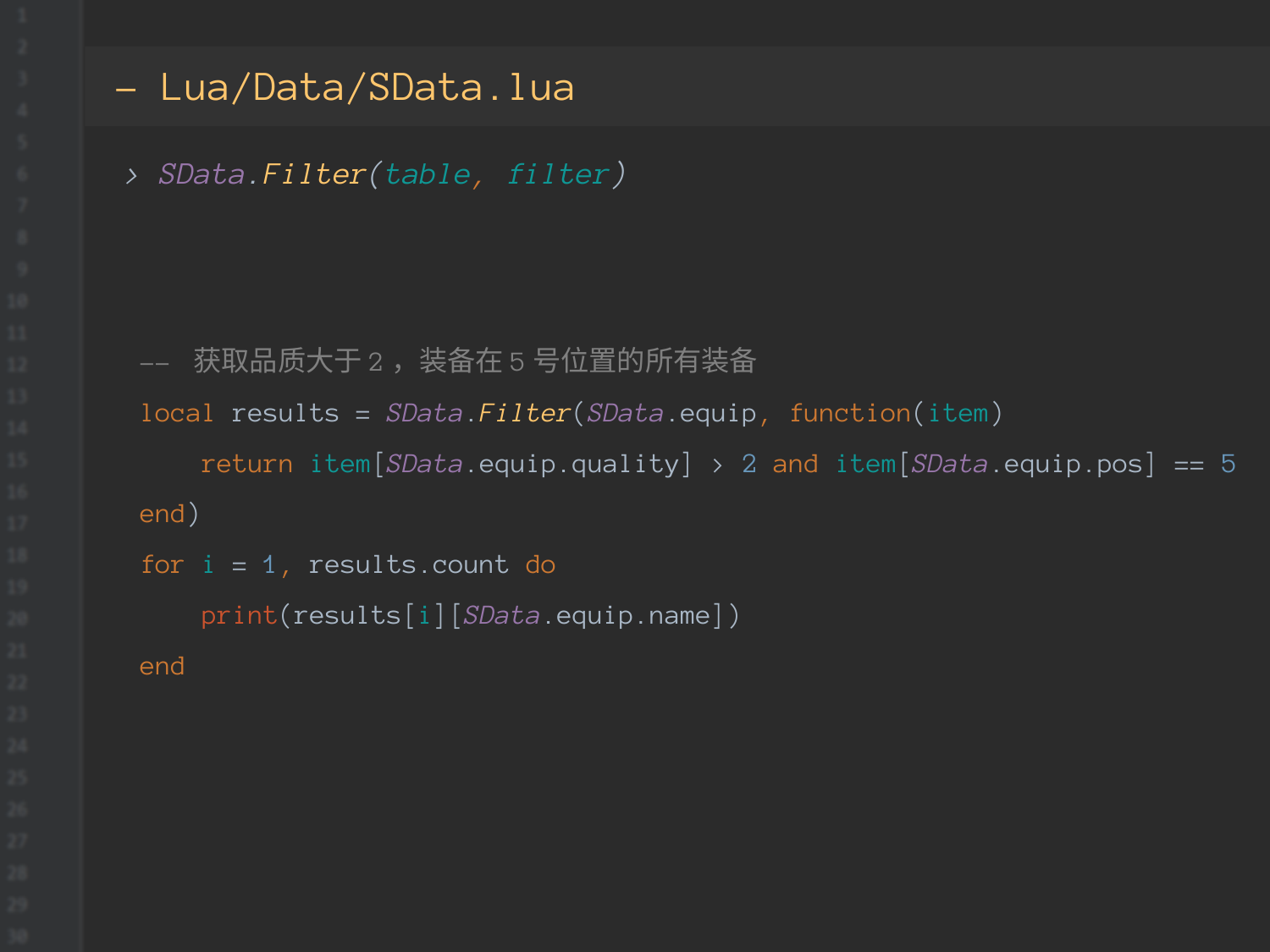

- Lua/Data/SData.lua
> SData.Filter(table, filter)
-- 获取品质大于2，装备在5号位置的所有装备
local results = SData.Filter(SData.equip, function(item)
    return item[SData.equip.quality] > 2 and item[SData.equip.pos] == 5
end)
for i = 1, results.count do
    print(results[i][SData.equip.name])
end